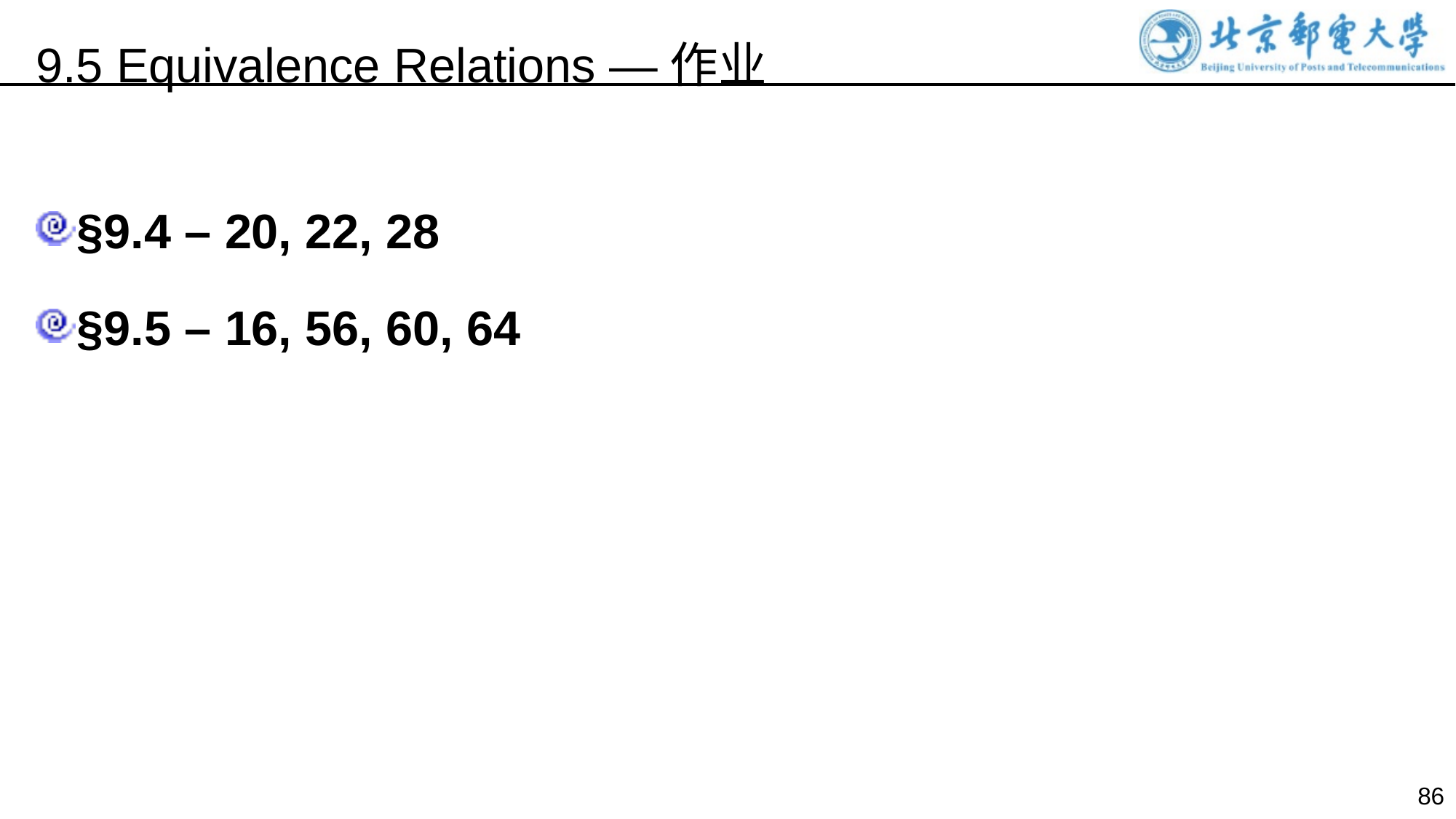

9.5 Equivalence Relations —作业
§9.4 – 20, 22, 28
§9.5 – 16, 56, 60, 64